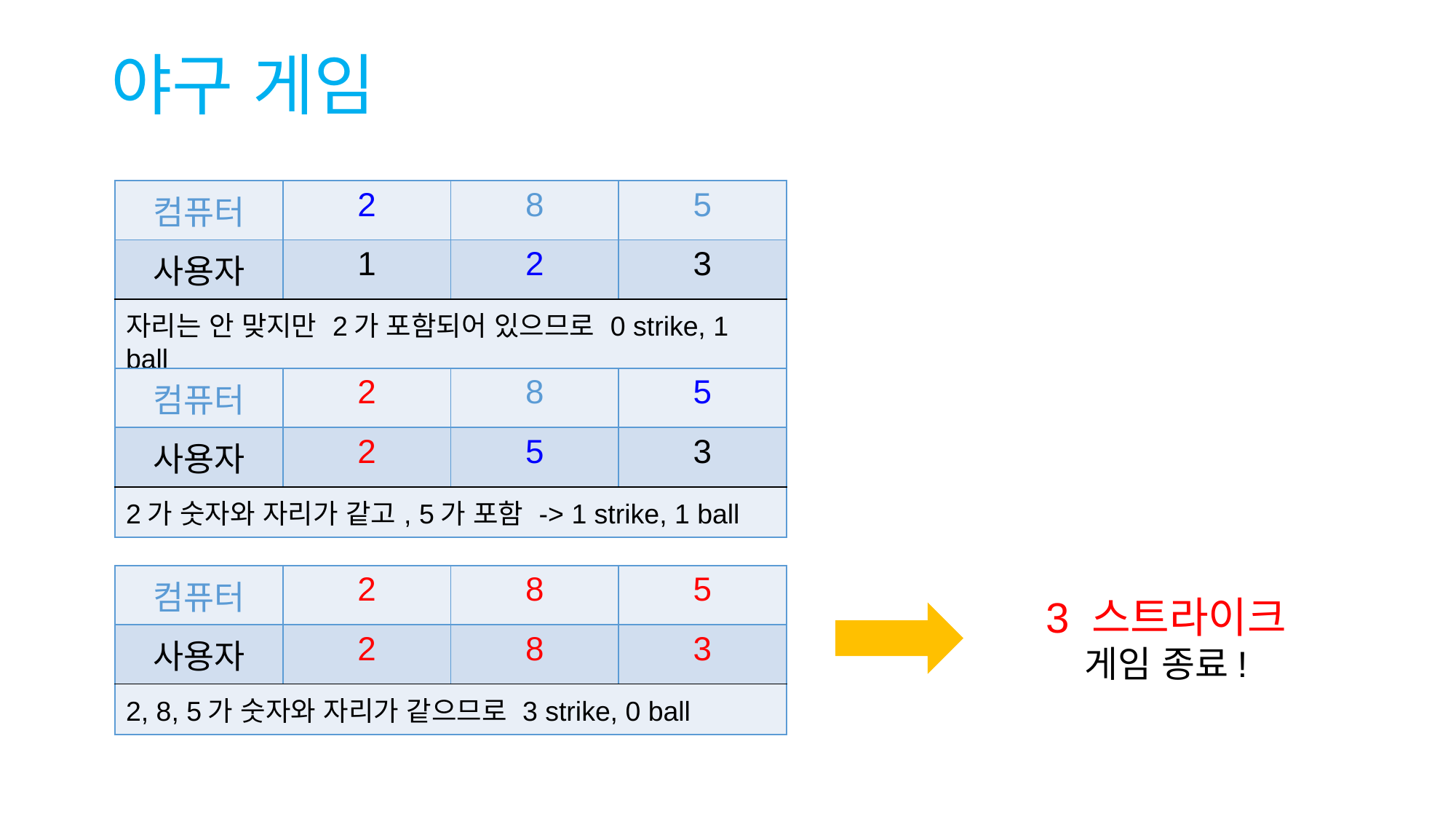

# 야구 게임
| 컴퓨터 | 2 | 8 | 5 |
| --- | --- | --- | --- |
| 사용자 | 1 | 2 | 3 |
| 자리는 안 맞지만 2가 포함되어 있으므로 0 strike, 1 ball |  |  |  |
| 컴퓨터 | 2 | 8 | 5 |
| --- | --- | --- | --- |
| 사용자 | 2 | 5 | 3 |
| 2가 숫자와 자리가 같고, 5가 포함 -> 1 strike, 1 ball |  |  |  |
| 컴퓨터 | 2 | 8 | 5 |
| --- | --- | --- | --- |
| 사용자 | 2 | 8 | 3 |
| 2, 8, 5가 숫자와 자리가 같으므로 3 strike, 0 ball |  |  |  |
3 스트라이크
게임 종료!